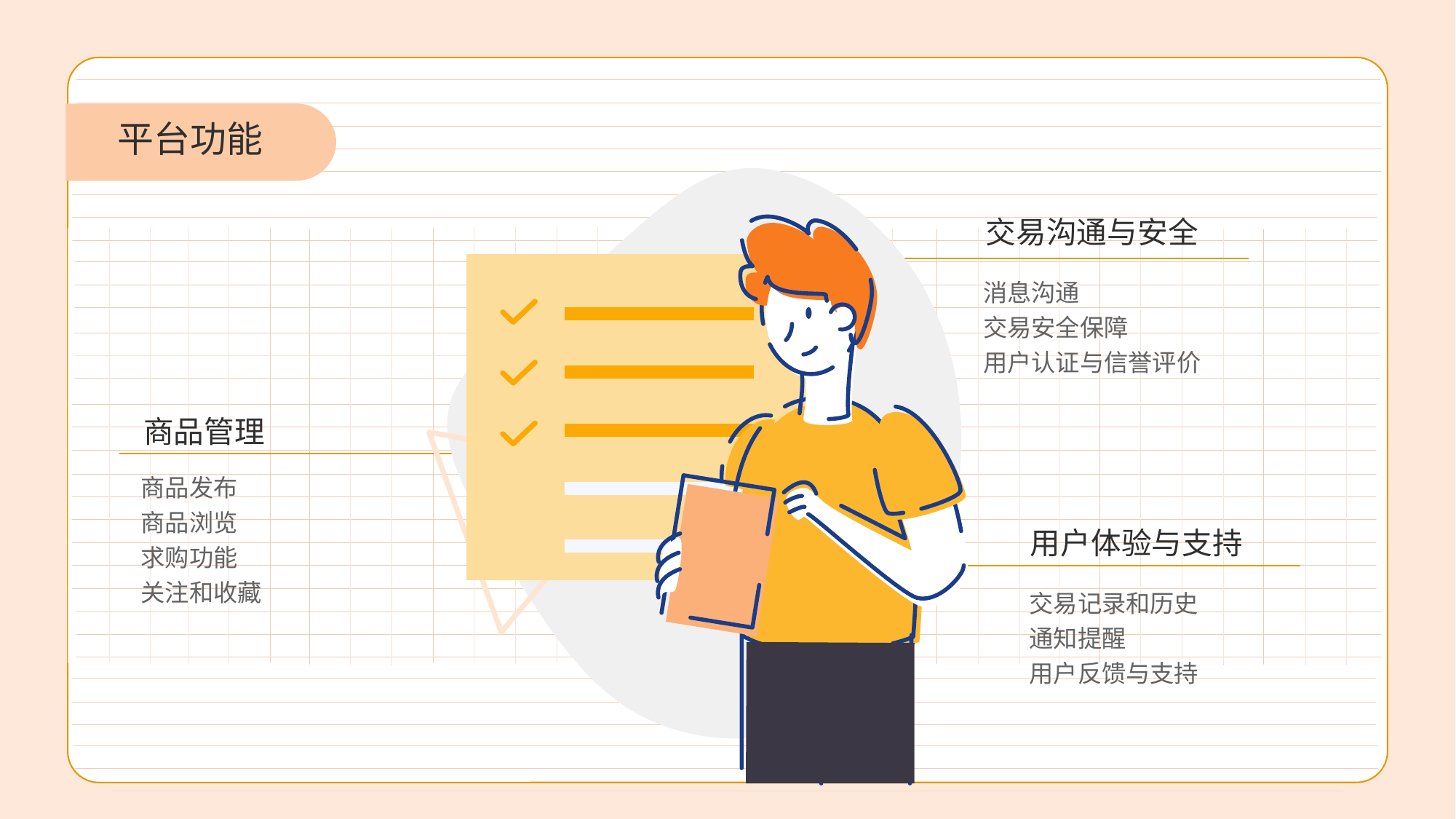

平台功能

交易沟通与安全
消息沟通
交易安全保障
用户认证与信誉评价

商品管理
商品发布
商品浏览
求购功能
关注和收藏
用户体验与支持
交易记录和历史
通知提醒
用户反馈与支持